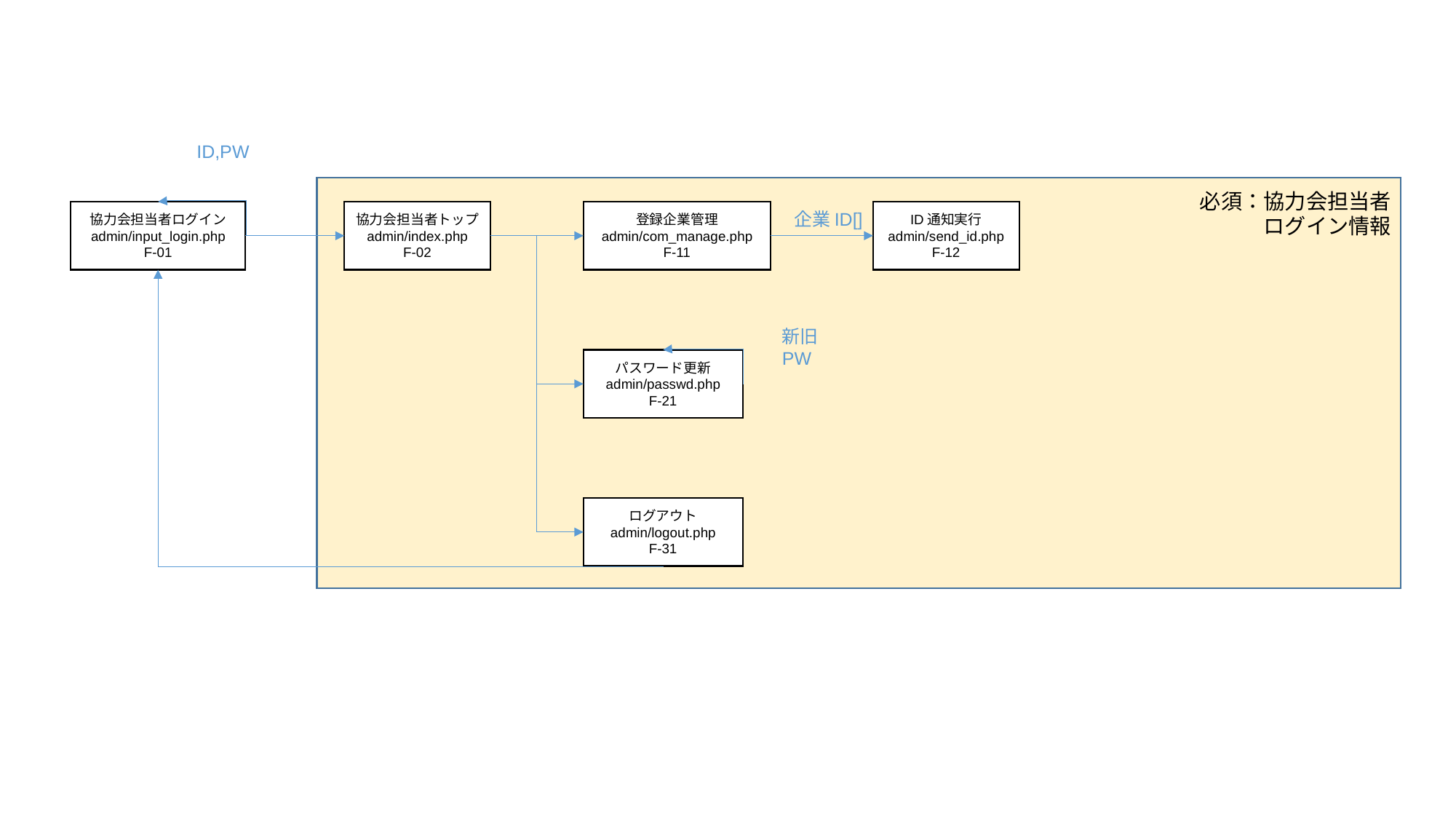

ID,PW

必須：協力会担当者
　　　ログイン情報
登録企業管理
admin/com_manage.php
F-11
ID通知実行
admin/send_id.php
F-12
協力会担当者ログイン
admin/input_login.php
F-01
協力会担当者トップ
admin/index.php
F-02
企業ID[]
新旧
PW
パスワード更新
admin/passwd.php
F-21
ログアウト
admin/logout.php
F-31